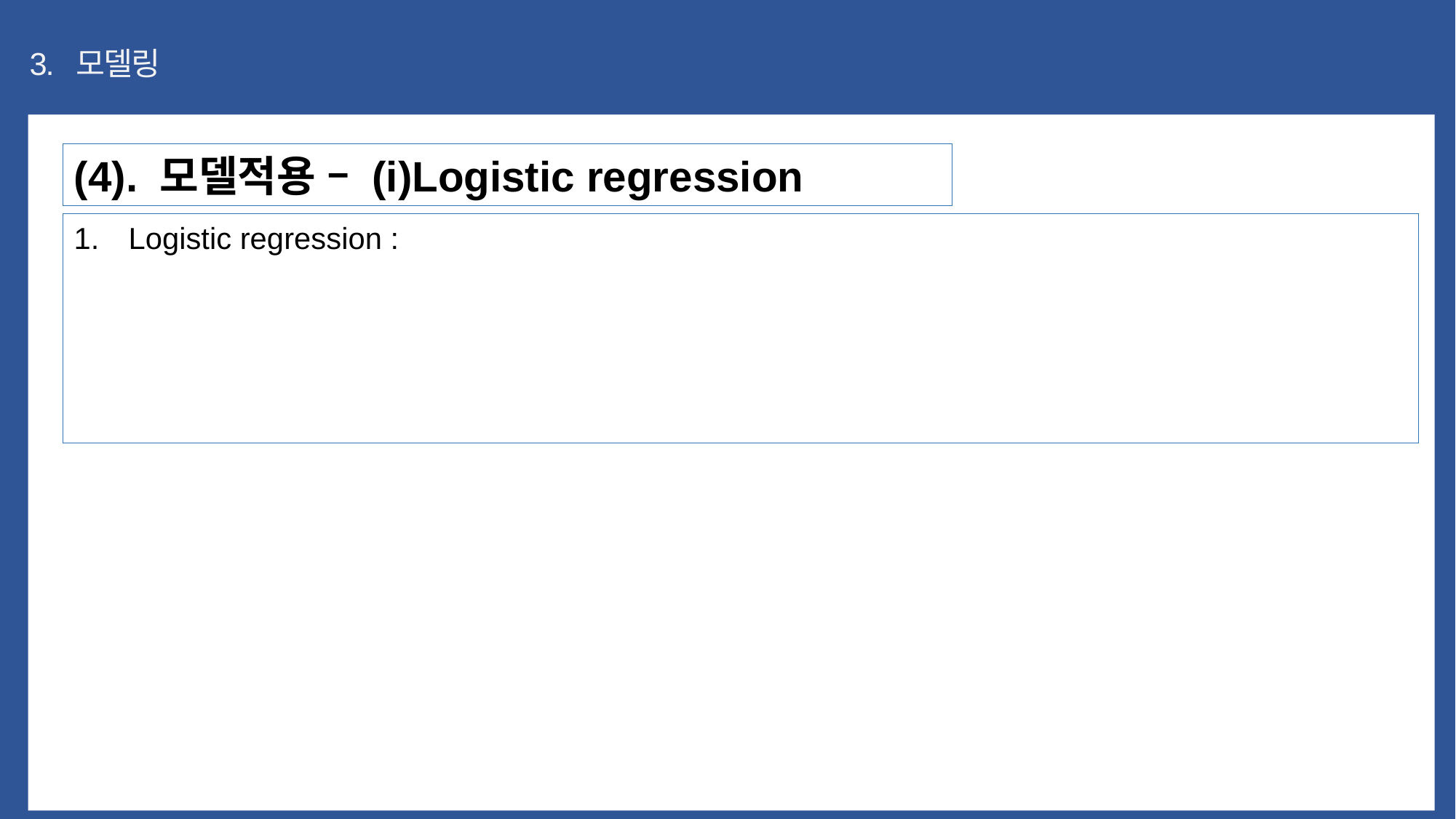

3. 모델링

(4). 모델적용 – (i)Logistic regression
Logistic regression :